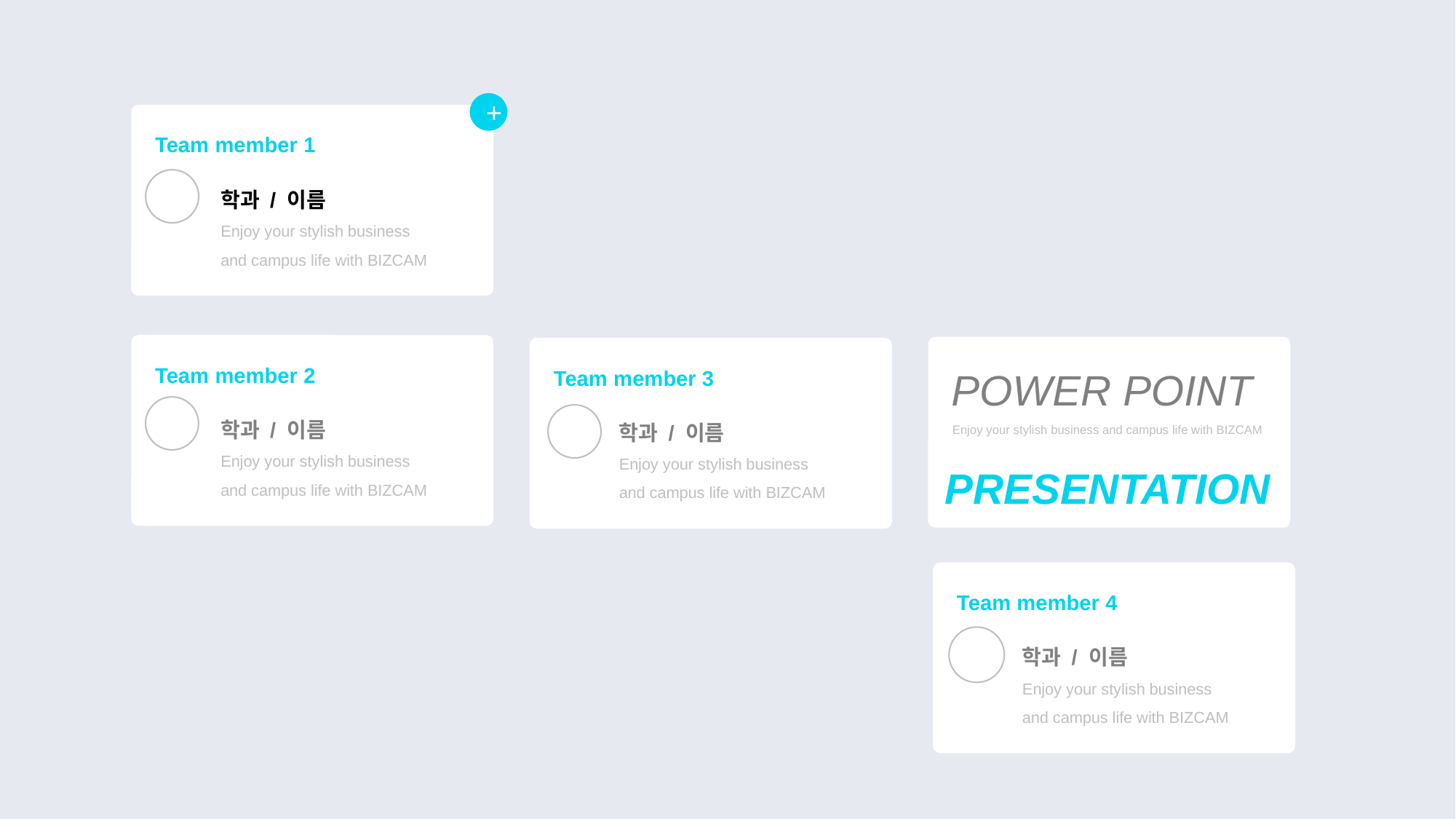

+

Team member 1
학과 / 이름
Enjoy your stylish business
and campus life with BIZCAM

POWER POINT
Enjoy your stylish business and campus life with BIZCAM
PRESENTATION

Team member 2
Team member 3

학과 / 이름
Enjoy your stylish business
and campus life with BIZCAM
학과 / 이름
Enjoy your stylish business
and campus life with BIZCAM

Team member 4
학과 / 이름
Enjoy your stylish business
and campus life with BIZCAM